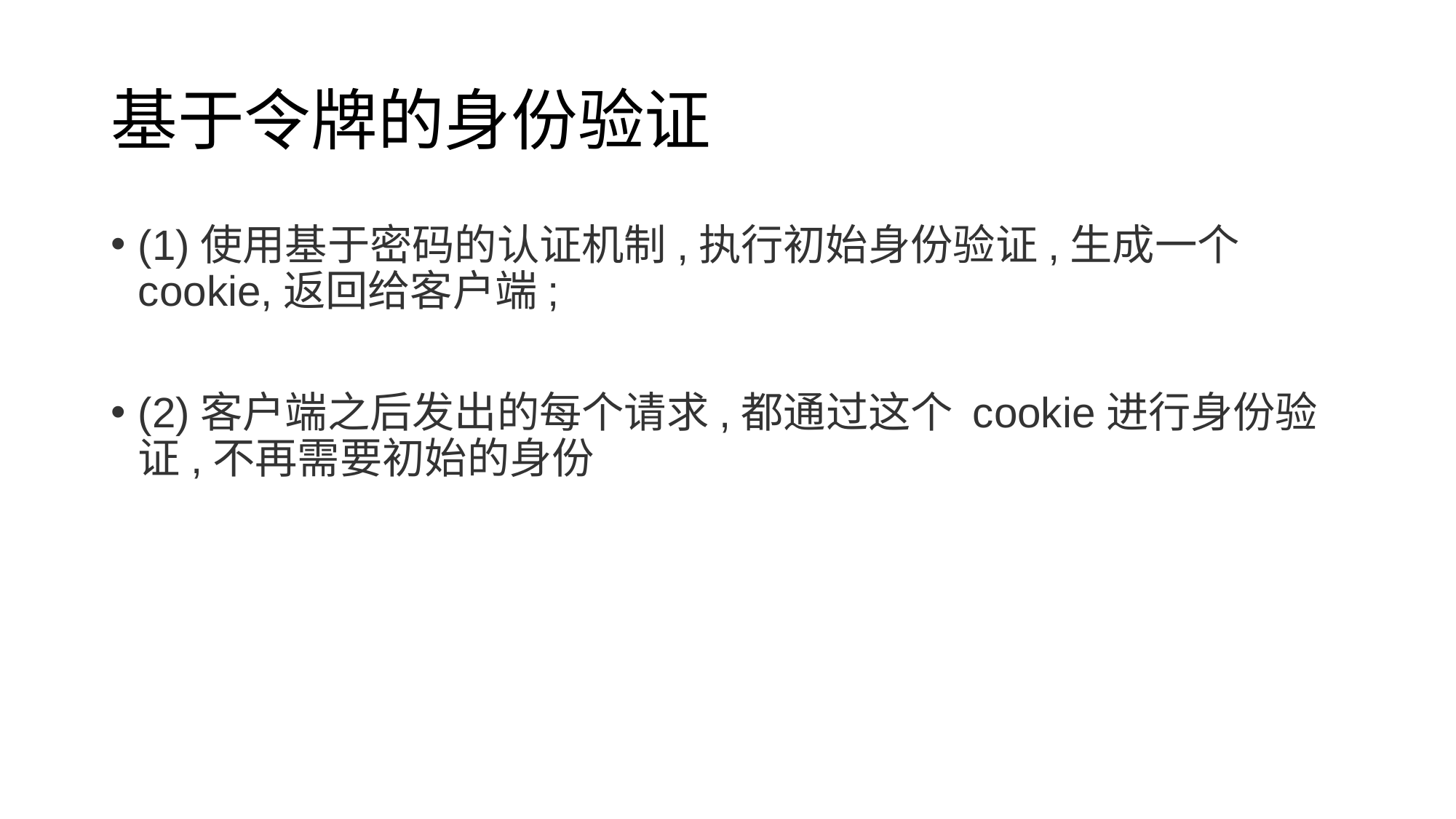

# 基于令牌的身份验证
(1)使用基于密码的认证机制,执行初始身份验证,生成一个 cookie,返回给客户端;

(2)客户端之后发出的每个请求,都通过这个 cookie进行身份验证,不再需要初始的身份